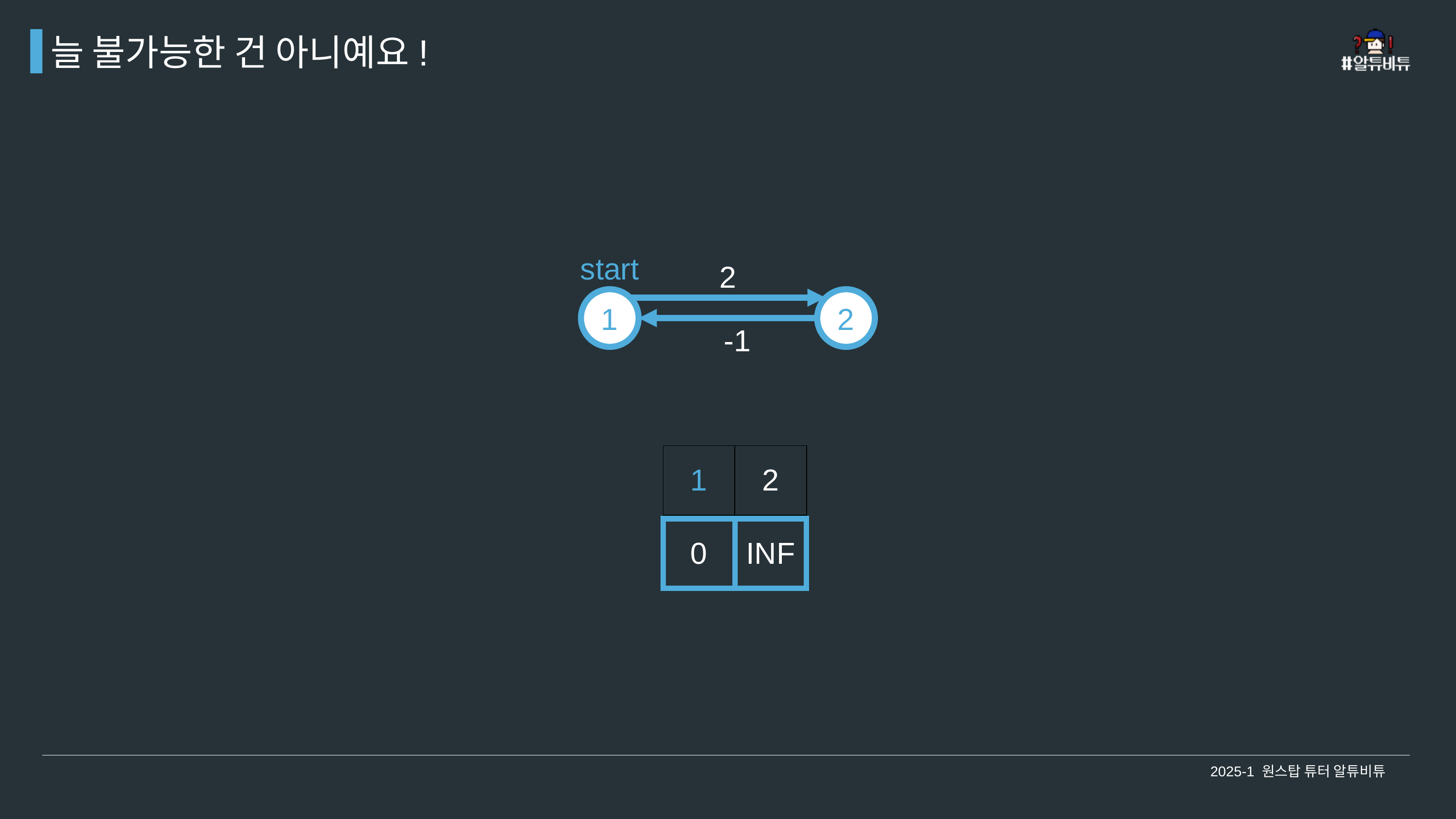

늘 불가능한 건 아니예요!
start
2

1

2

-1

| 1 | 2 |
| --- | --- |
| 0 | INF |
| --- | --- |